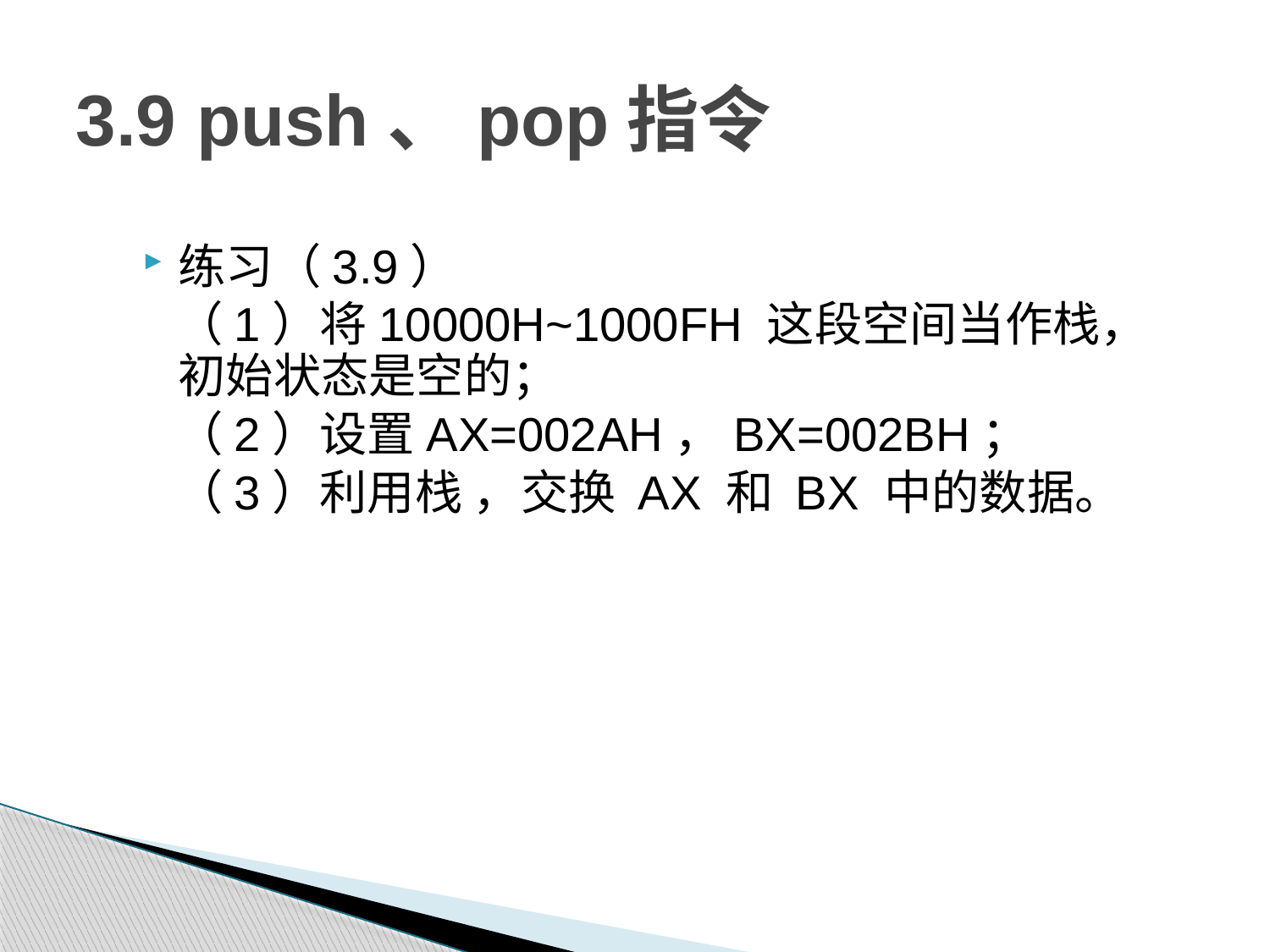

# 3.9 push、pop指令
练习（3.9）
  （1）将10000H~1000FH 这段空间当作栈，初始状态是空的；
  （2）设置AX=002AH，BX=002BH；
  （3）利用栈 ，交换 AX 和 BX 中的数据。